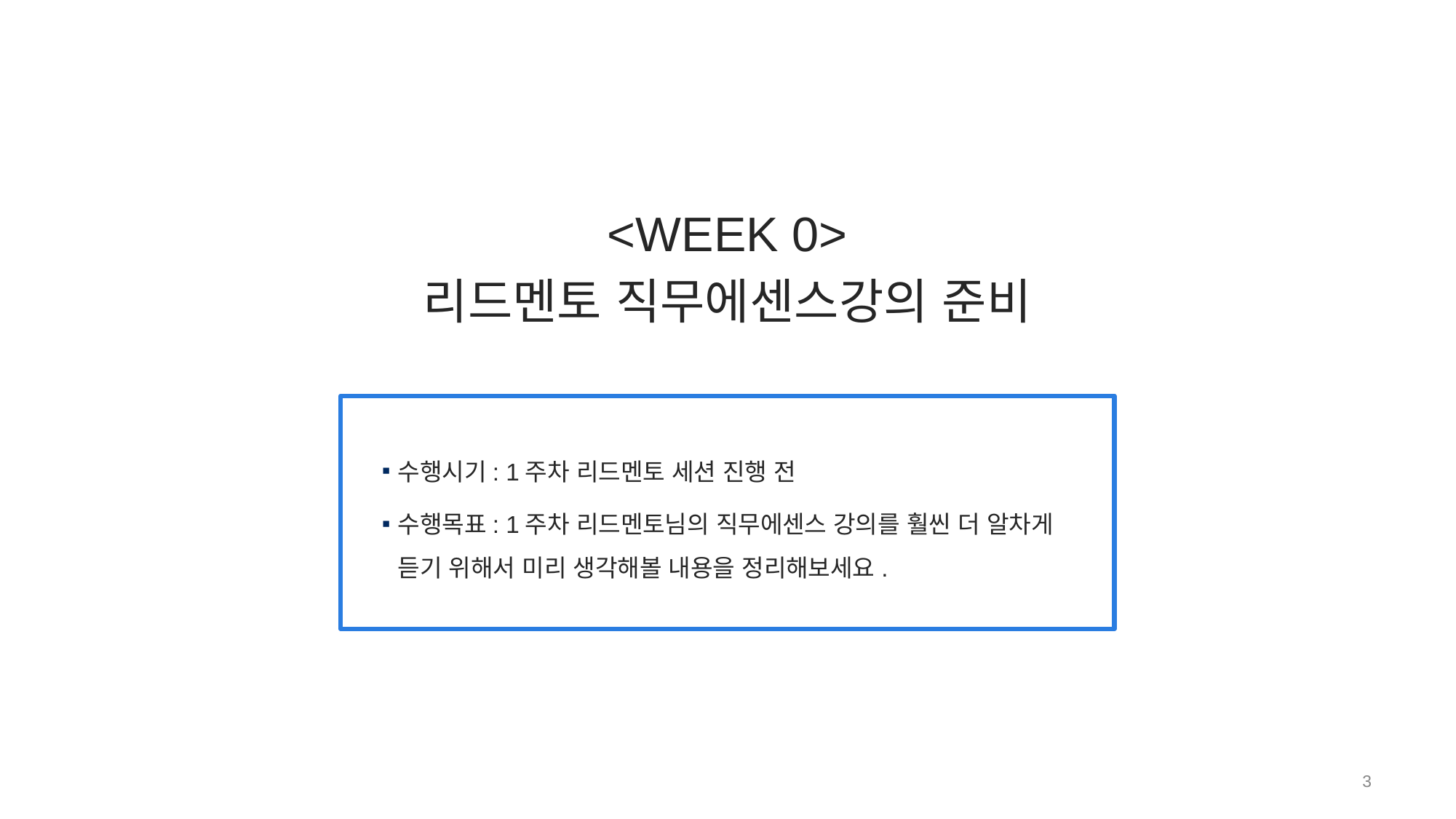

<WEEK 0>
리드멘토 직무에센스강의 준비

수행시기: 1주차 리드멘토 세션 진행 전
수행목표: 1주차 리드멘토님의 직무에센스 강의를 훨씬 더 알차게 듣기 위해서 미리 생각해볼 내용을 정리해보세요.
3